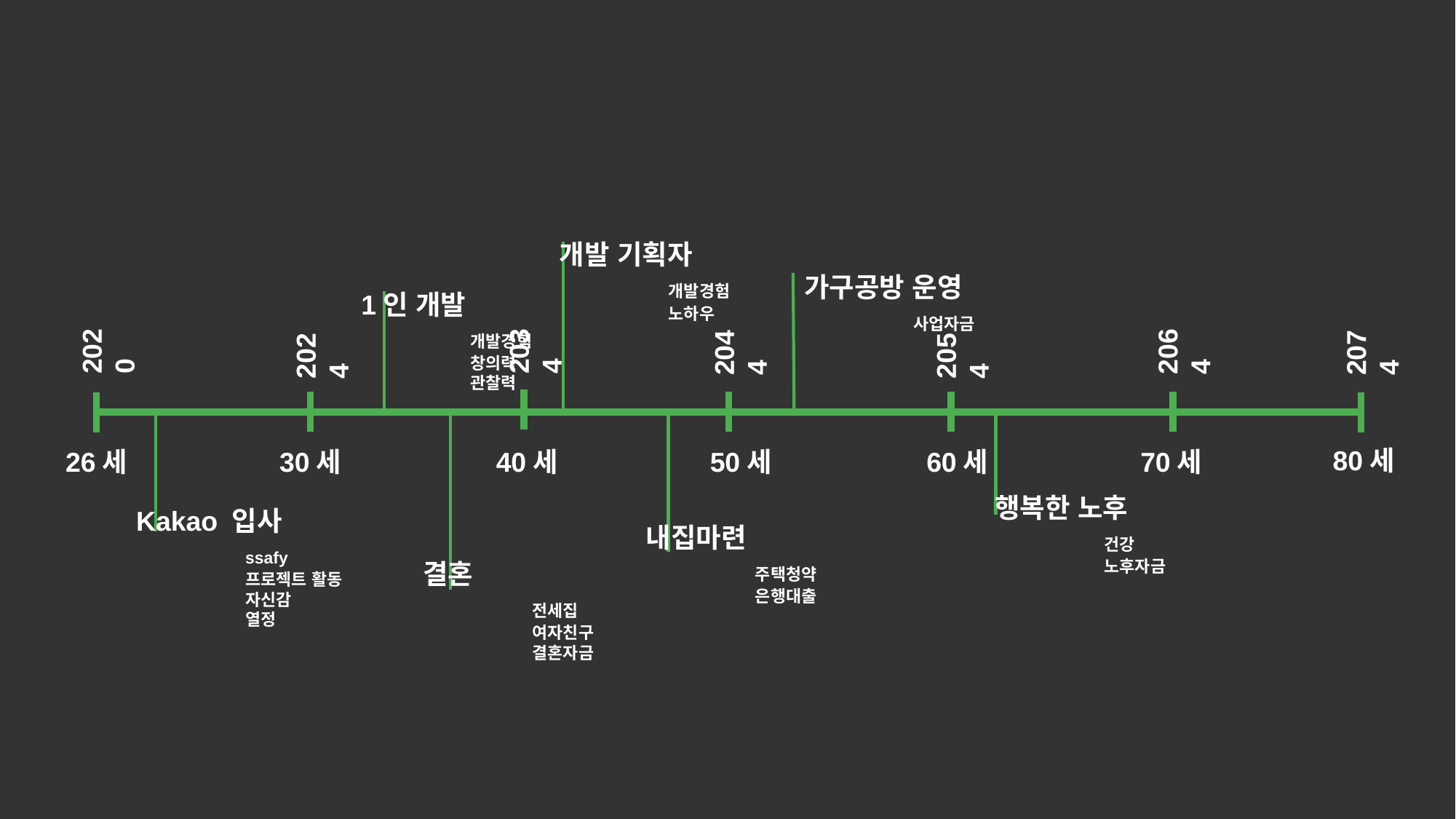

개발 기획자
	개발경험
	노하우
가구공방 운영
	사업자금
1인 개발
	개발경험
	창의력
	관찰력
2020
2034
2064
2044
2074
2024
2054

80세
26세
30세
40세
50세
60세
70세
행복한 노후
	건강
	노후자금
Kakao 입사
	ssafy
	프로젝트 활동
	자신감
	열정
내집마련
	주택청약
	은행대출
결혼
	전세집
	여자친구
	결혼자금